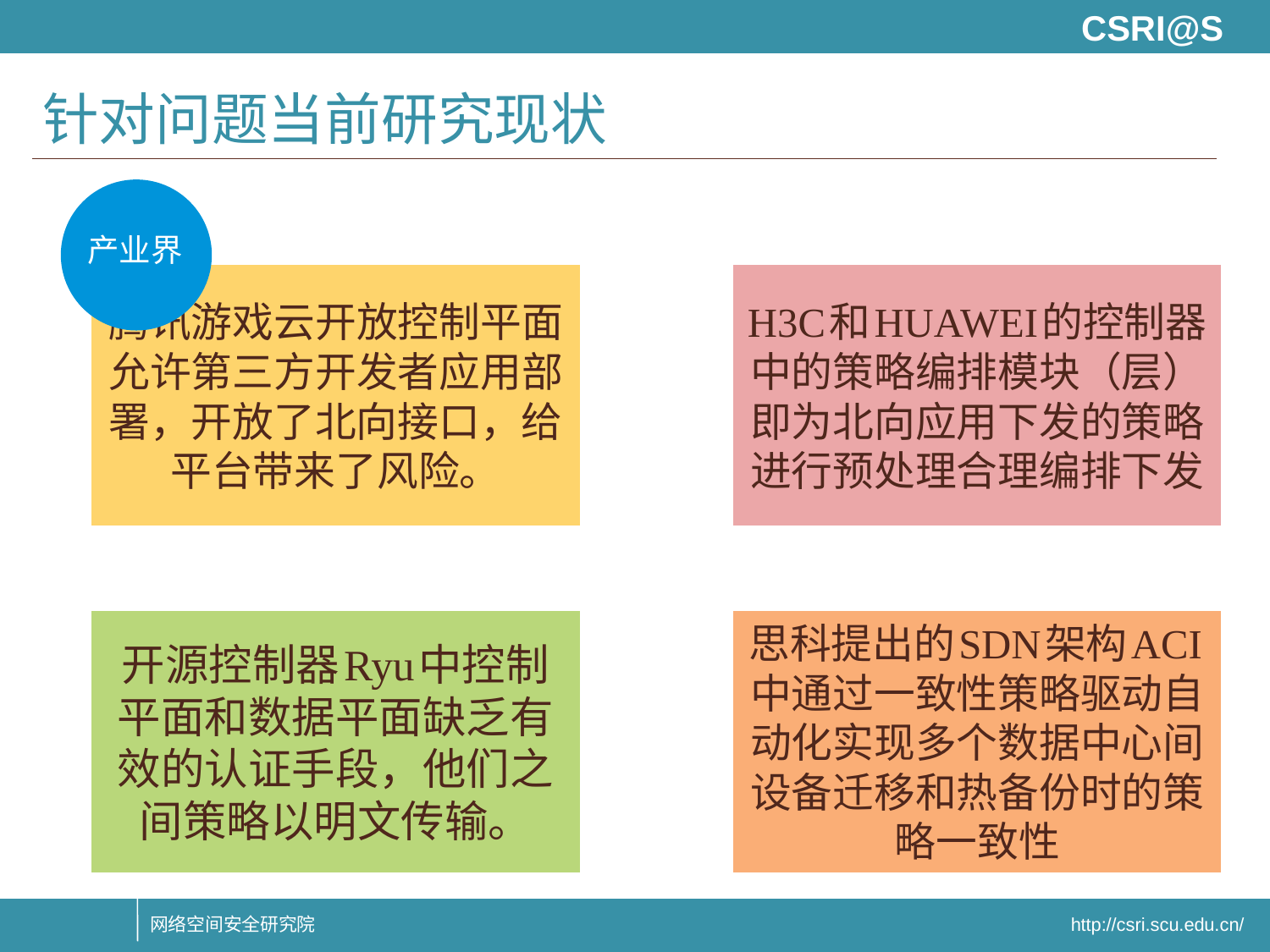

# 针对问题当前研究现状

产业界
产业界
H3C和HUAWEI的控制器中的策略编排模块（层）即为北向应用下发的策略进行预处理合理编排下发
开源控制器Ryu中控制平面和数据平面缺乏有效的认证手段，他们之间策略以明文传输。
腾讯游戏云开放控制平面允许第三方开发者应用部署，开放了北向接口，给平台带来了风险。
思科提出的SDN架构ACI中通过一致性策略驱动自动化实现多个数据中心间设备迁移和热备份时的策略一致性